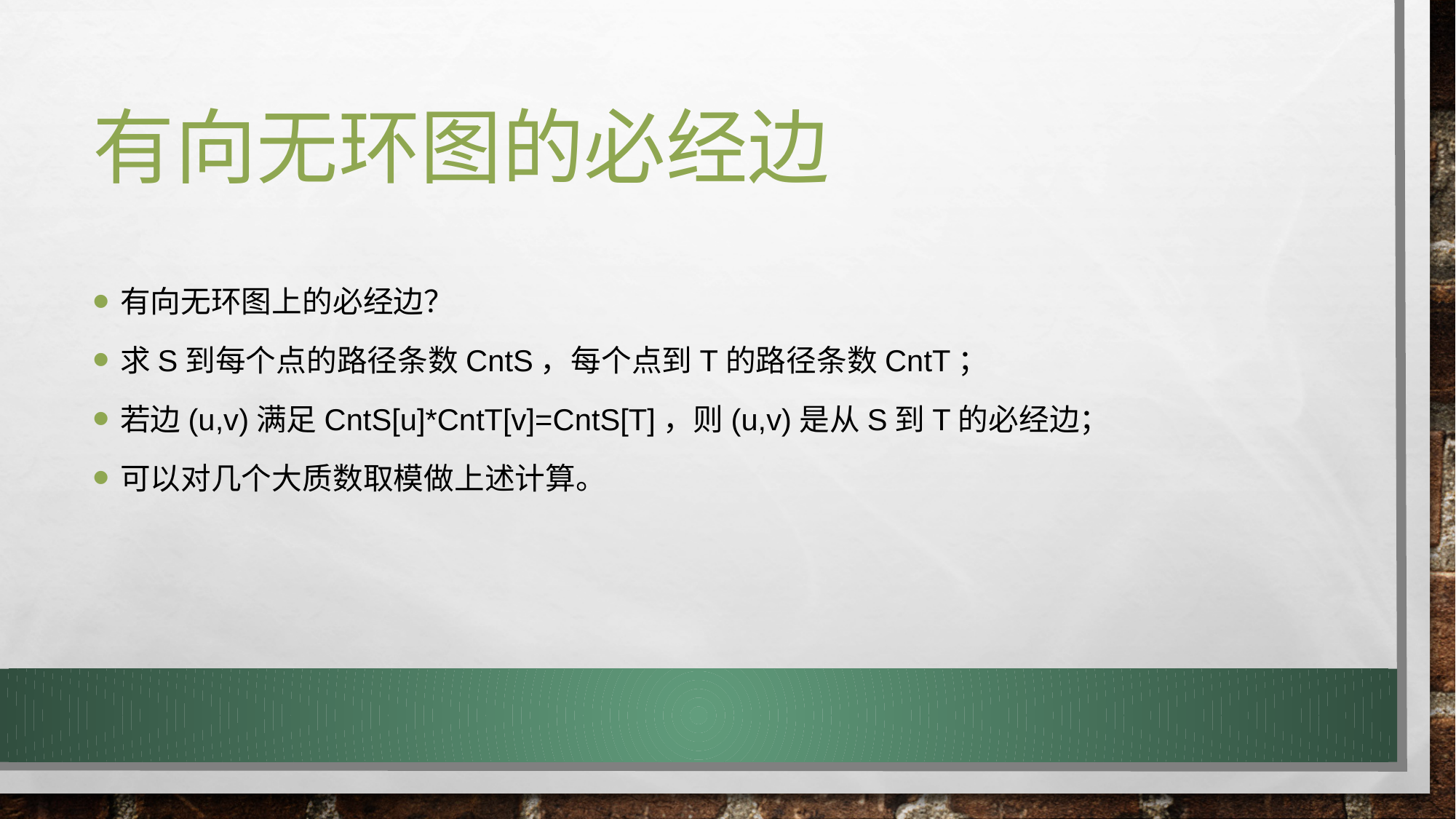

# 有向无环图的必经边
有向无环图上的必经边？
求S到每个点的路径条数CntS，每个点到T的路径条数CntT；
若边(u,v)满足CntS[u]*CntT[v]=CntS[T]，则(u,v)是从S到T的必经边；
可以对几个大质数取模做上述计算。